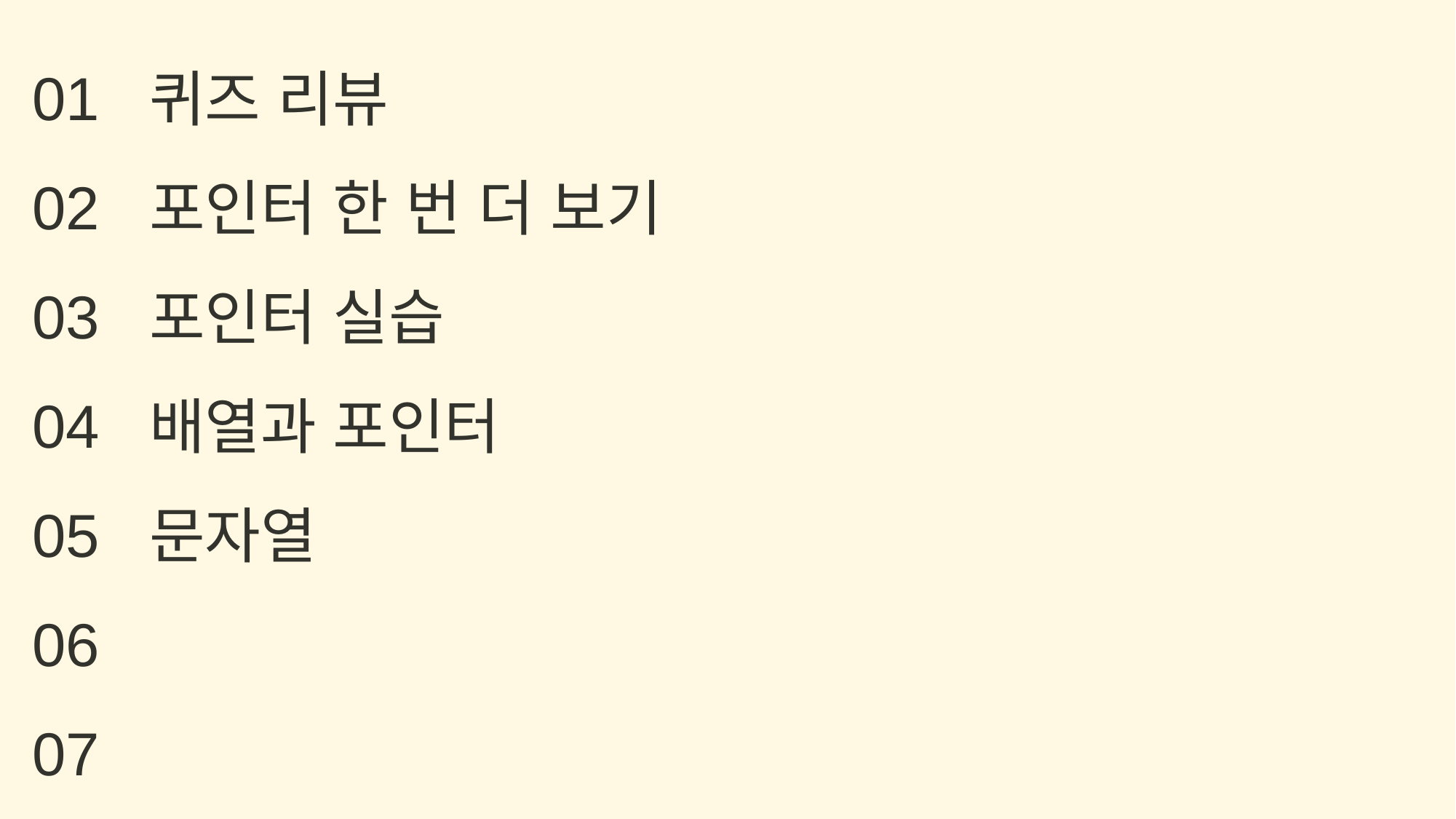

01
02
03
04
05
06
07
퀴즈 리뷰
포인터 한 번 더 보기
포인터 실습
배열과 포인터
문자열